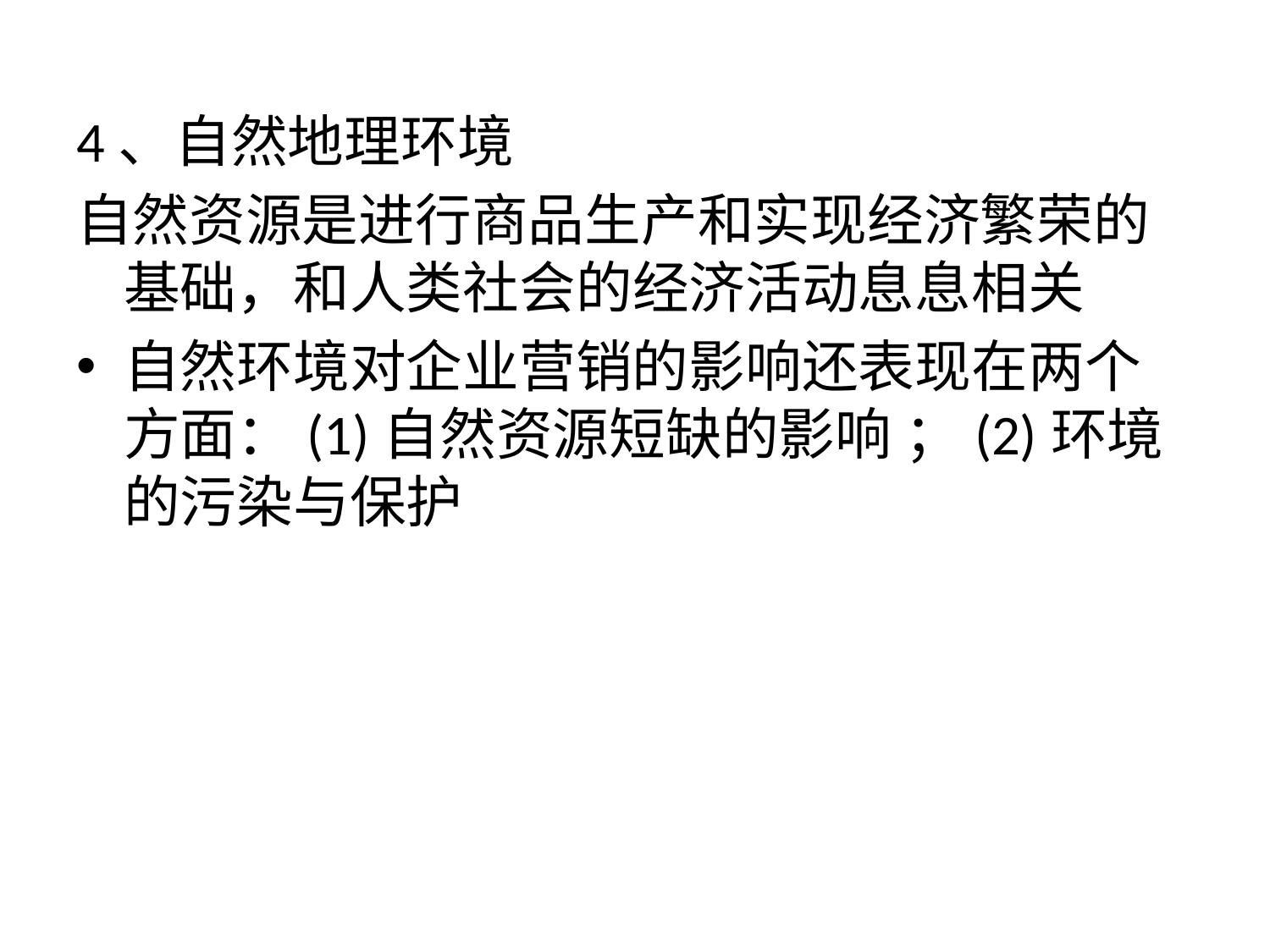

4、自然地理环境
自然资源是进行商品生产和实现经济繁荣的基础，和人类社会的经济活动息息相关
自然环境对企业营销的影响还表现在两个方面：(1)自然资源短缺的影响 ；(2)环境的污染与保护